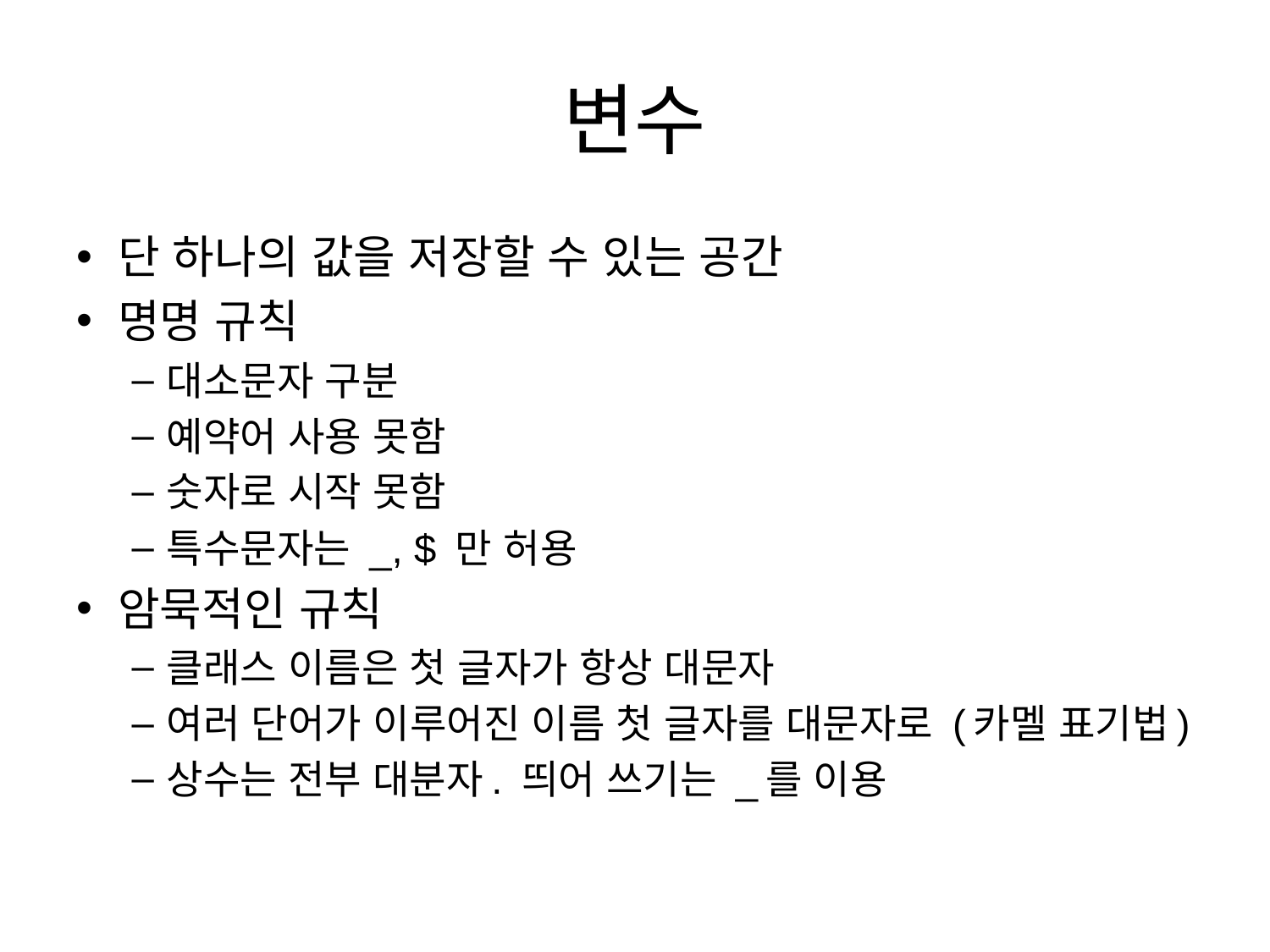

# 변수
단 하나의 값을 저장할 수 있는 공간
명명 규칙
대소문자 구분
예약어 사용 못함
숫자로 시작 못함
특수문자는 _, $ 만 허용
암묵적인 규칙
클래스 이름은 첫 글자가 항상 대문자
여러 단어가 이루어진 이름 첫 글자를 대문자로 (카멜 표기법)
상수는 전부 대분자. 띄어 쓰기는 _를 이용